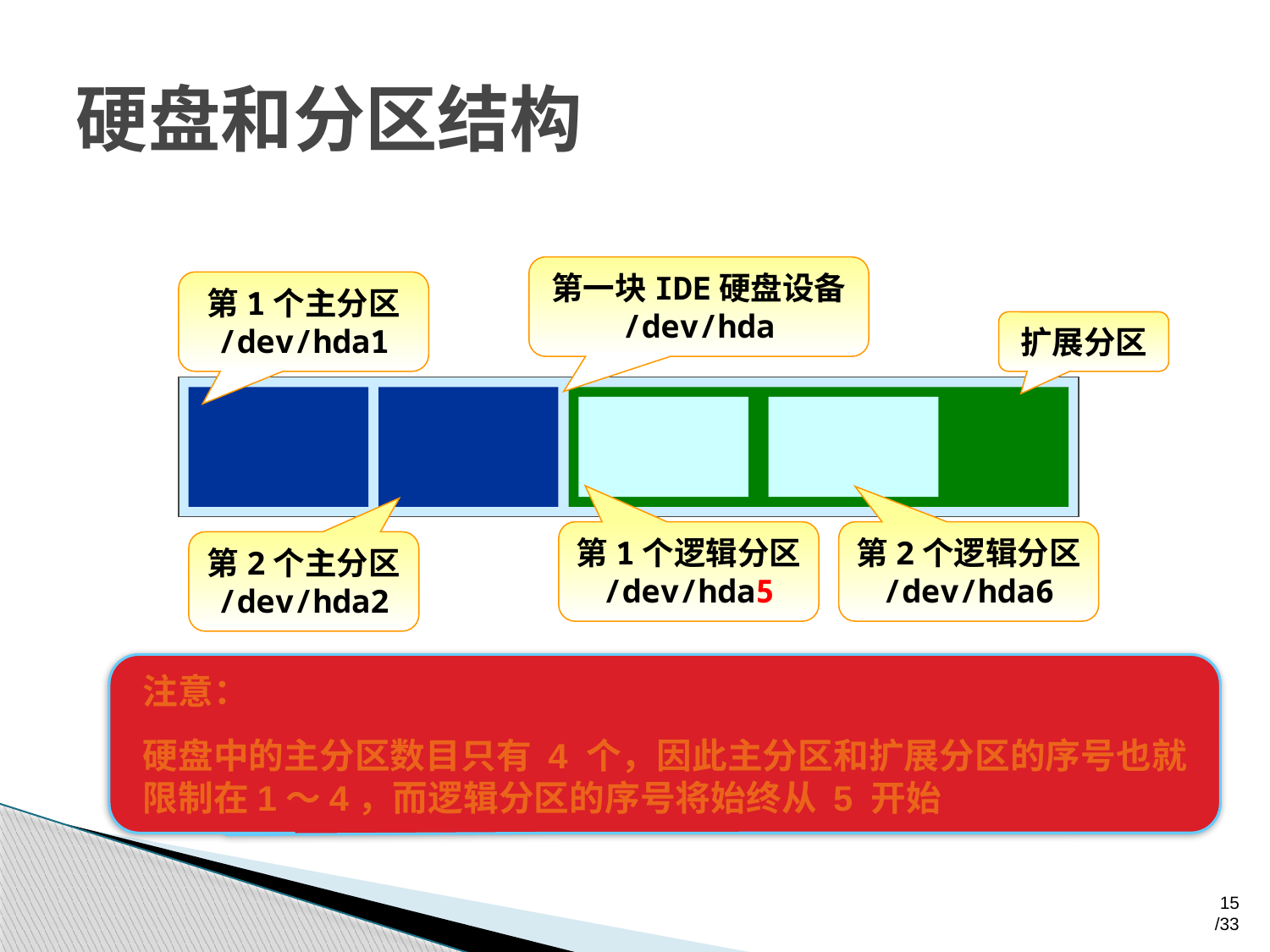

# 硬盘和分区结构
第一块IDE硬盘设备
/dev/hda
第1个主分区 /dev/hda1
扩展分区

第1个逻辑分区
/dev/hda5
第2个逻辑分区
/dev/hda6
第2个主分区
/dev/hda2
注意：
硬盘中的主分区数目只有 4 个，因此主分区和扩展分区的序号也就限制在1～4，而逻辑分区的序号将始终从 5 开始
15/33